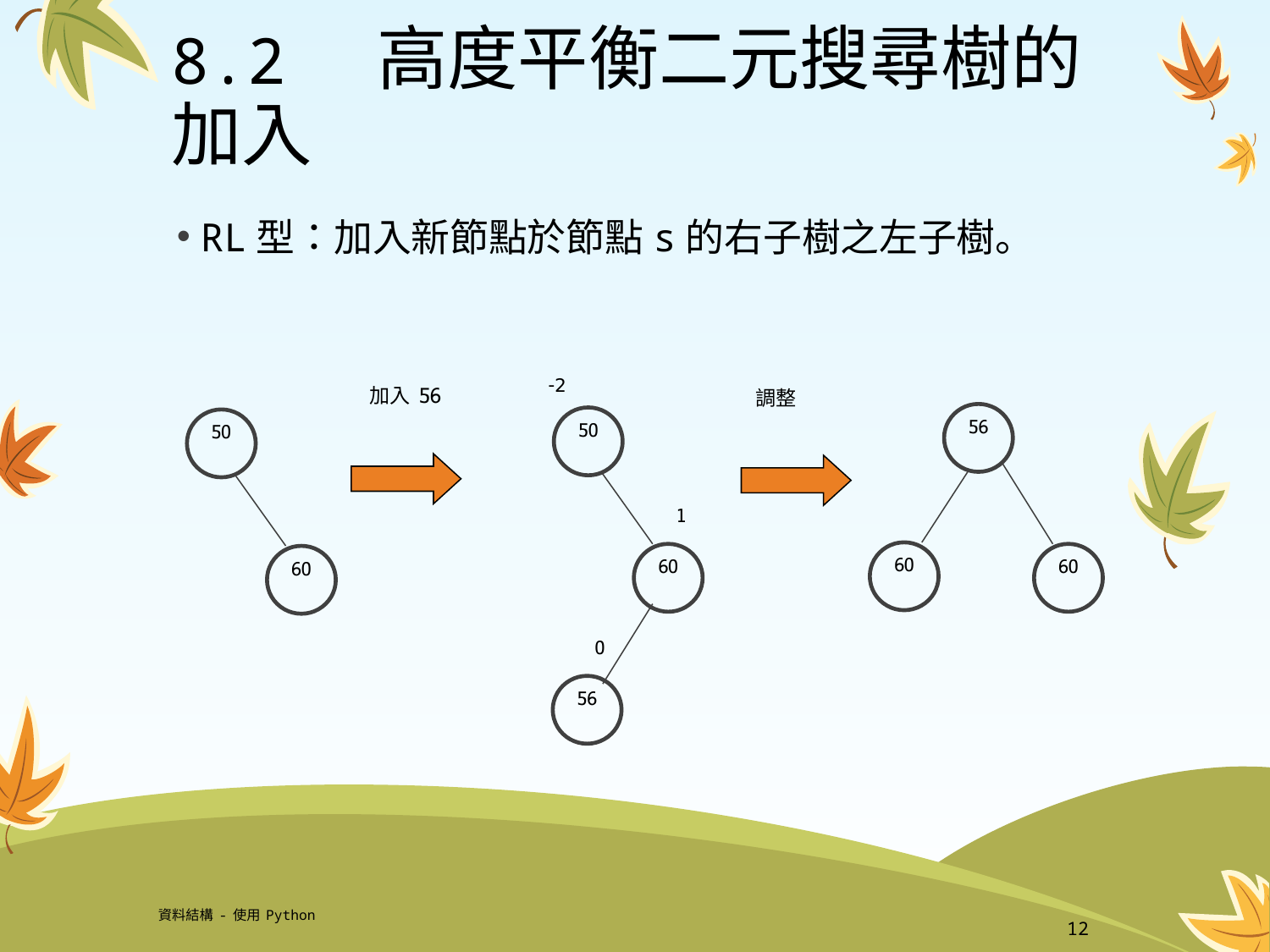

# 8.2  高度平衡二元搜尋樹的加入
RL型：加入新節點於節點s的右子樹之左子樹。
-2
加入56
調整
56
50
50

1
60
60
60
60

0
56
資料結構-使用Python
12